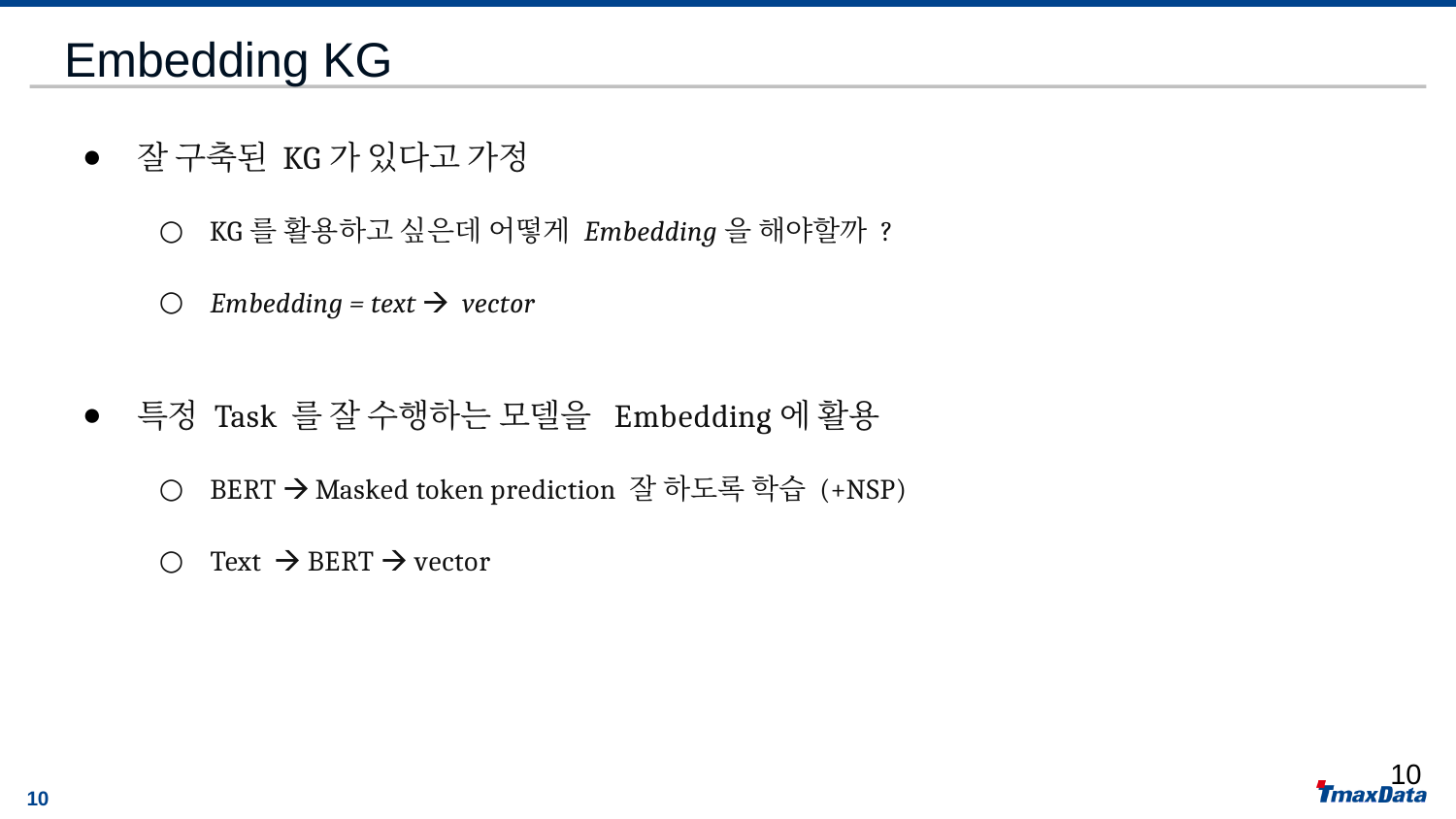

Embedding KG
잘 구축된 KG가 있다고 가정
KG를 활용하고 싶은데 어떻게 Embedding을 해야할까 ?
Embedding = text 🡪  vector

특정 Task 를 잘 수행하는 모델을  Embedding에 활용
BERT 🡪 Masked token prediction 잘 하도록 학습 (+NSP)
Text  🡪 BERT 🡪 vector

10